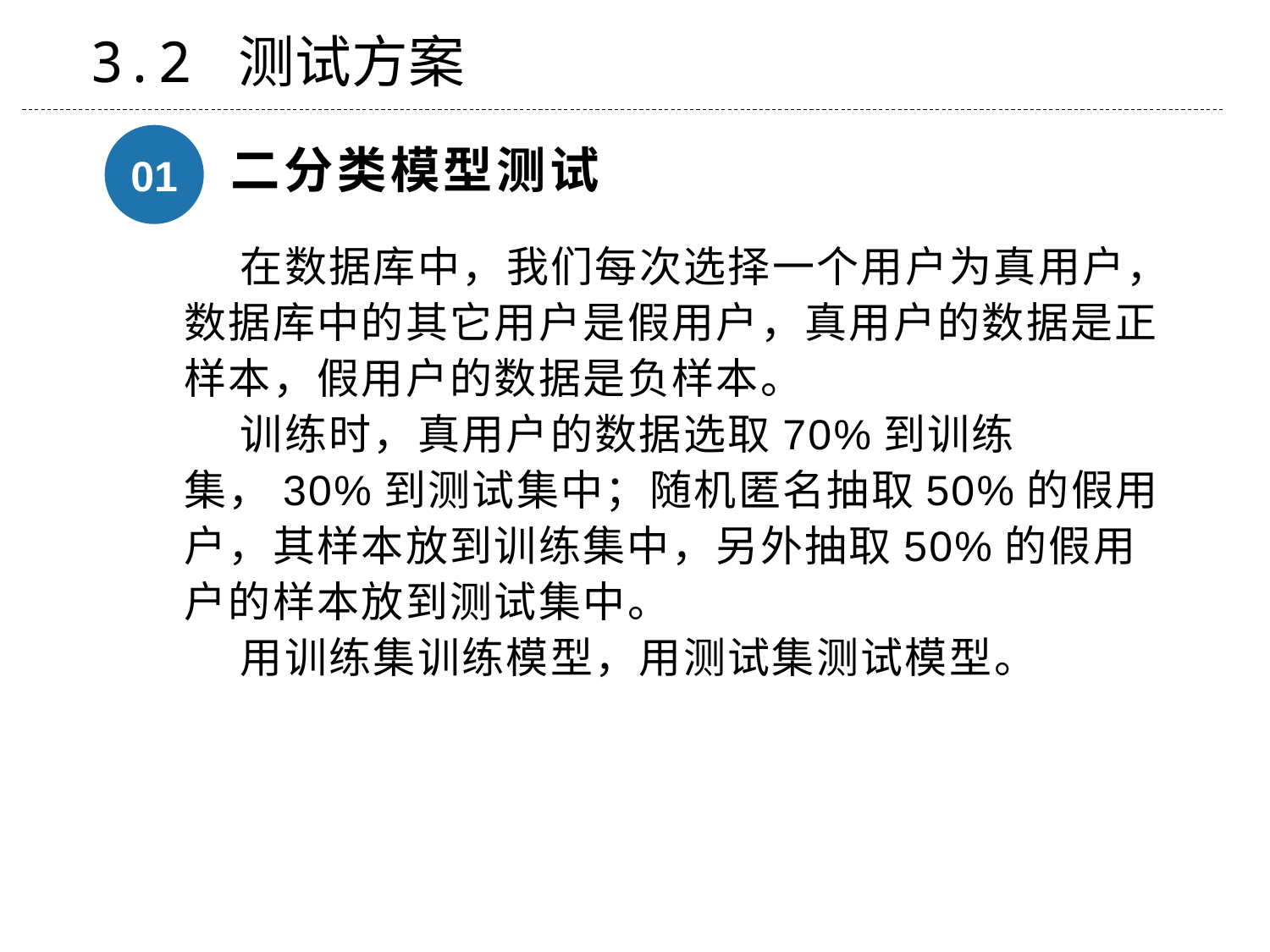

3.2 测试方案
01
二分类模型测试
    在数据库中，我们每次选择一个用户为真用户，数据库中的其它用户是假用户，真用户的数据是正样本，假用户的数据是负样本。
    训练时，真用户的数据选取70%到训练集，30%到测试集中；随机匿名抽取50%的假用户，其样本放到训练集中，另外抽取50%的假用户的样本放到测试集中。
    用训练集训练模型，用测试集测试模型。